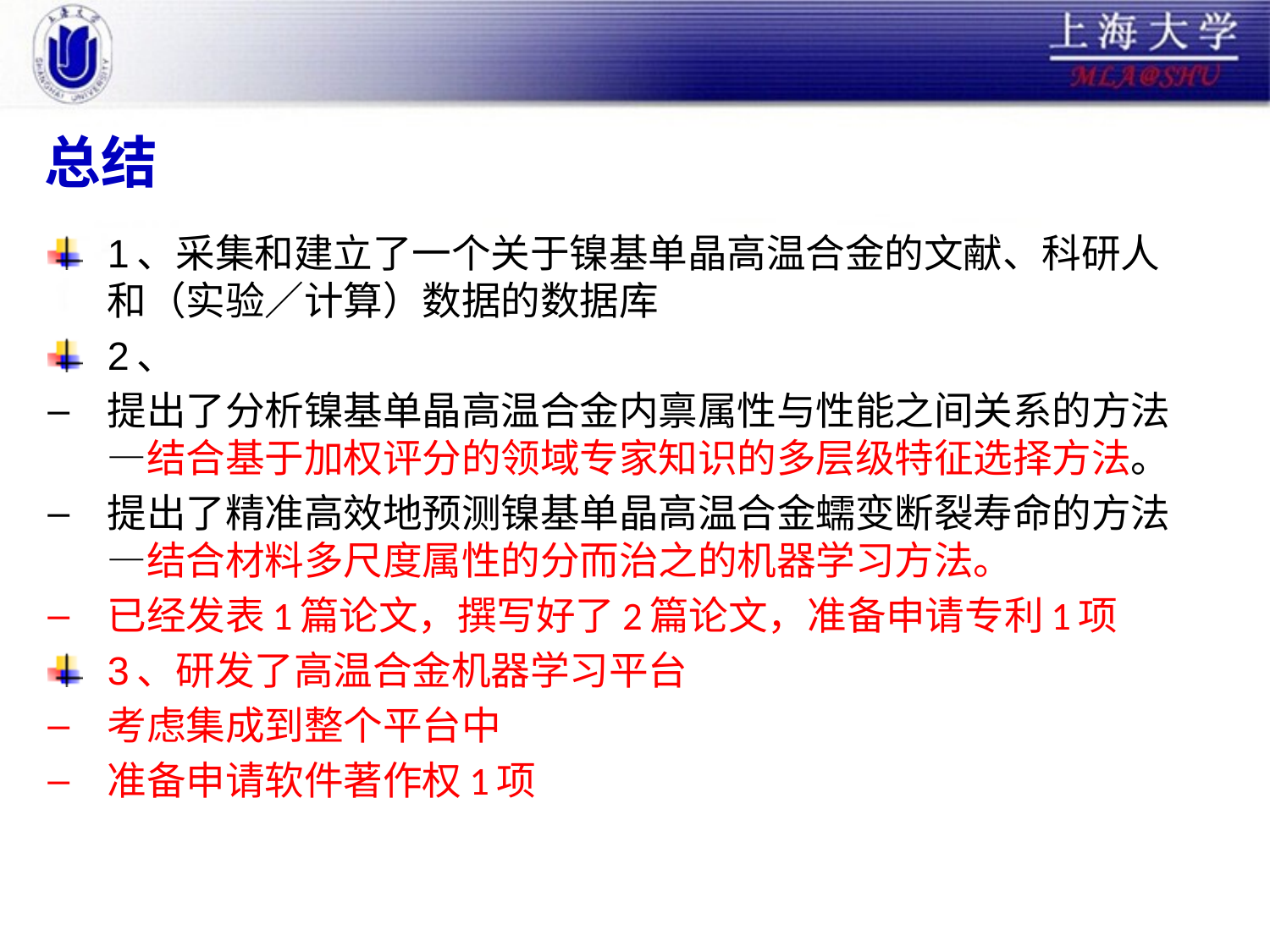

# 总结
1、采集和建立了一个关于镍基单晶高温合金的文献、科研人和（实验／计算）数据的数据库
2、
提出了分析镍基单晶高温合金内禀属性与性能之间关系的方法—结合基于加权评分的领域专家知识的多层级特征选择方法。
提出了精准高效地预测镍基单晶高温合金蠕变断裂寿命的方法—结合材料多尺度属性的分而治之的机器学习方法。
已经发表1篇论文，撰写好了2篇论文，准备申请专利1项
3、研发了高温合金机器学习平台
考虑集成到整个平台中
准备申请软件著作权1项